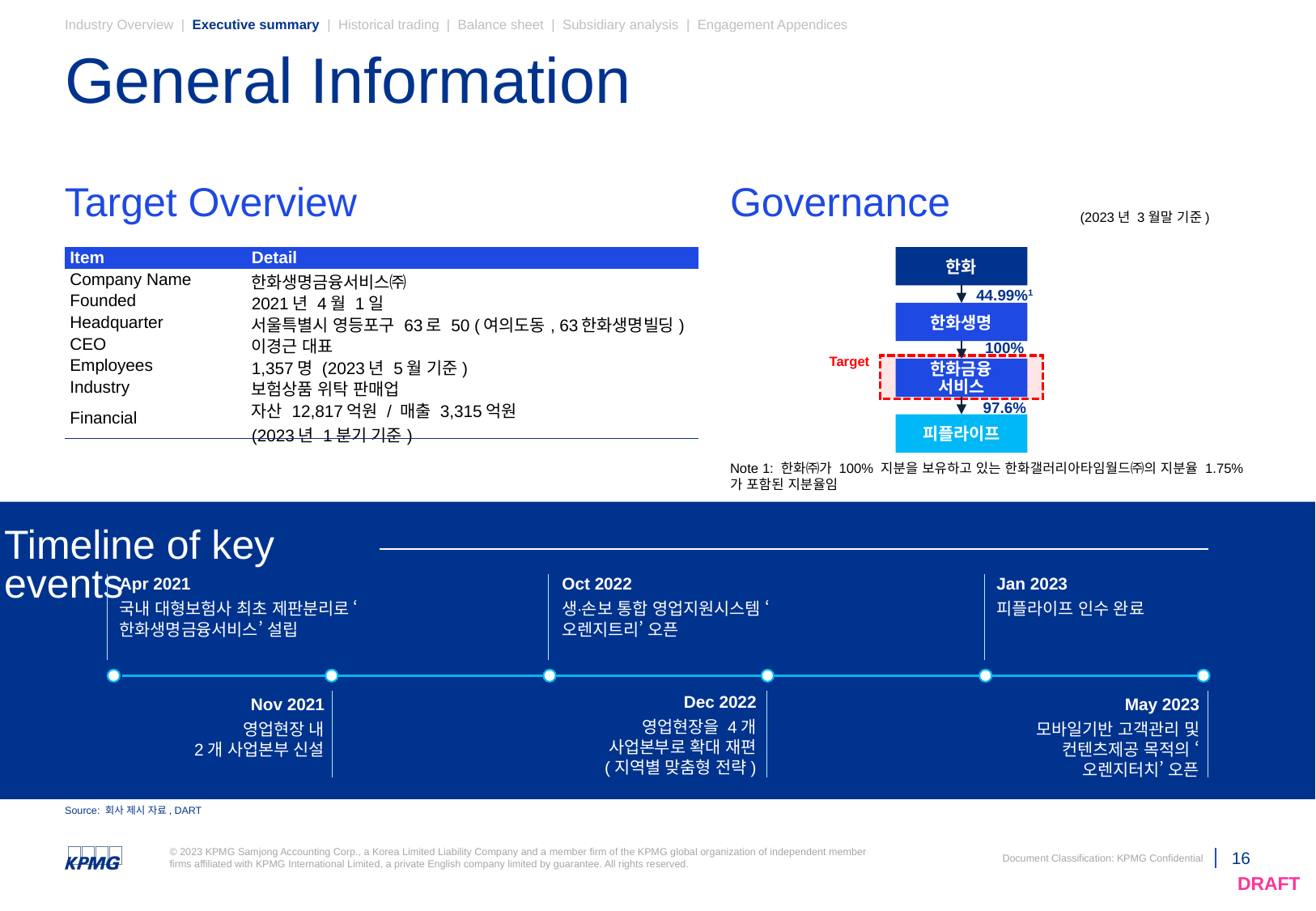

Industry Overview  |  Executive summary  |  Historical trading  |  Balance sheet  |  Subsidiary analysis  |  Engagement Appendices

# General Information
Target Overview
Governance
(2023년 3월말 기준)
한화
| Item | Detail |
| --- | --- |
| Company Name | 한화생명금융서비스㈜ |
| Founded | 2021년 4월 1일 |
| Headquarter | 서울특별시 영등포구 63로 50 (여의도동, 63한화생명빌딩) |
| CEO | 이경근 대표 |
| Employees | 1,357명 (2023년 5월 기준) |
| Industry | 보험상품 위탁 판매업 |
| Financial | 자산 12,817억원 / 매출 3,315억원 (2023년 1분기 기준) |
44.99%1
한화생명
100%
Target

한화금융
서비스
97.6%
피플라이프
Note 1: 한화㈜가 100% 지분을 보유하고 있는 한화갤러리아타임월드㈜의 지분율 1.75%가 포함된 지분율임

Timeline of key events
Apr 2021
국내 대형보험사 최초 제판분리로 ‘한화생명금융서비스’ 설립
Oct 2022
생∙손보 통합 영업지원시스템 ‘오렌지트리’ 오픈
Jan 2023
피플라이프 인수 완료

Dec 2022
영업현장을 4개
사업본부로 확대 재편
(지역별 맞춤형 전략)
Nov 2021
영업현장 내
2개 사업본부 신설
May 2023
모바일기반 고객관리 및 컨텐츠제공 목적의 ‘오렌지터치’ 오픈
Source: 회사 제시 자료, DART